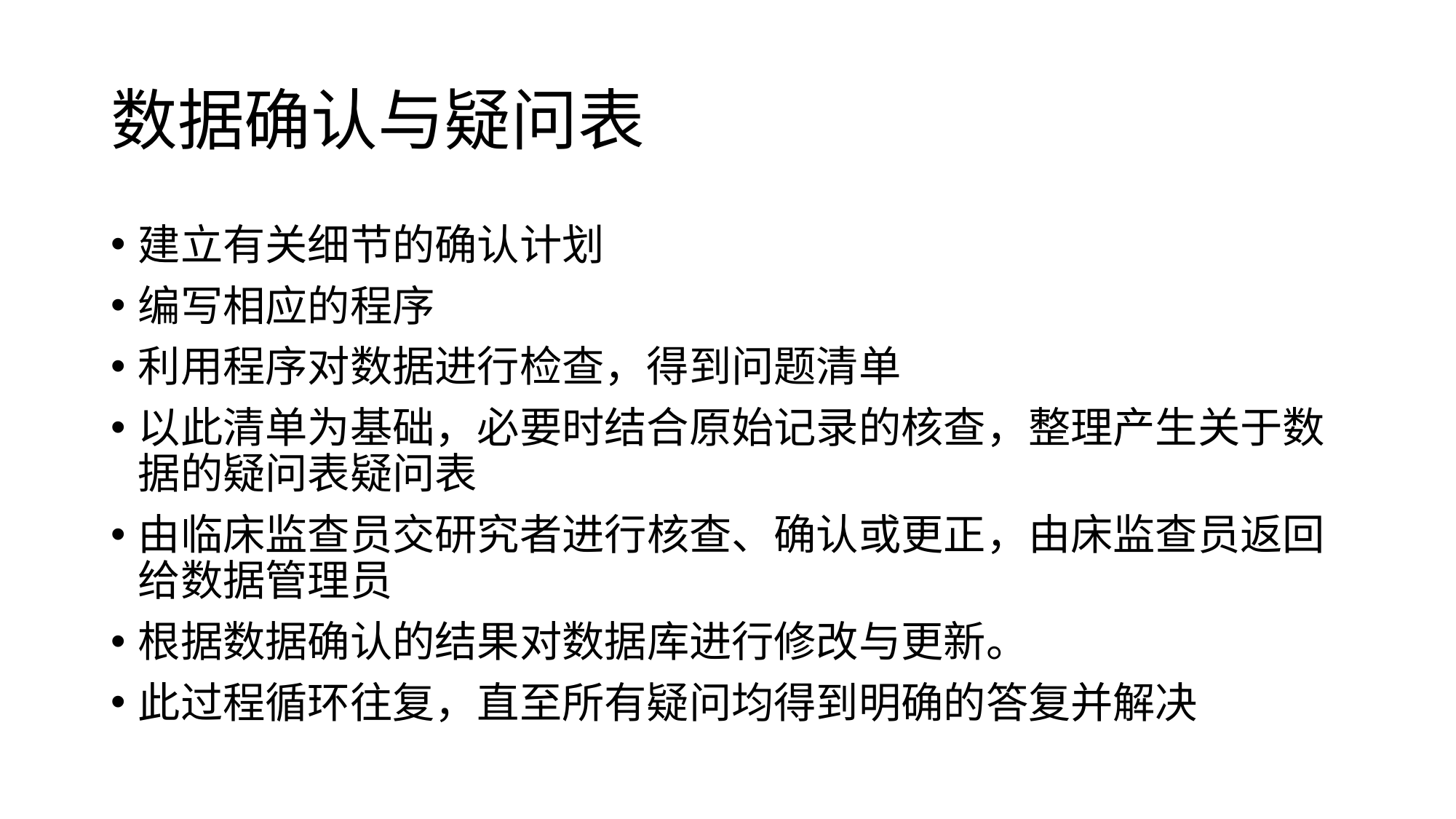

# 数据确认与疑问表
建立有关细节的确认计划
编写相应的程序
利用程序对数据进行检查，得到问题清单
以此清单为基础，必要时结合原始记录的核查，整理产生关于数据的疑问表疑问表
由临床监查员交研究者进行核查、确认或更正，由床监查员返回给数据管理员
根据数据确认的结果对数据库进行修改与更新。
此过程循环往复，直至所有疑问均得到明确的答复并解决